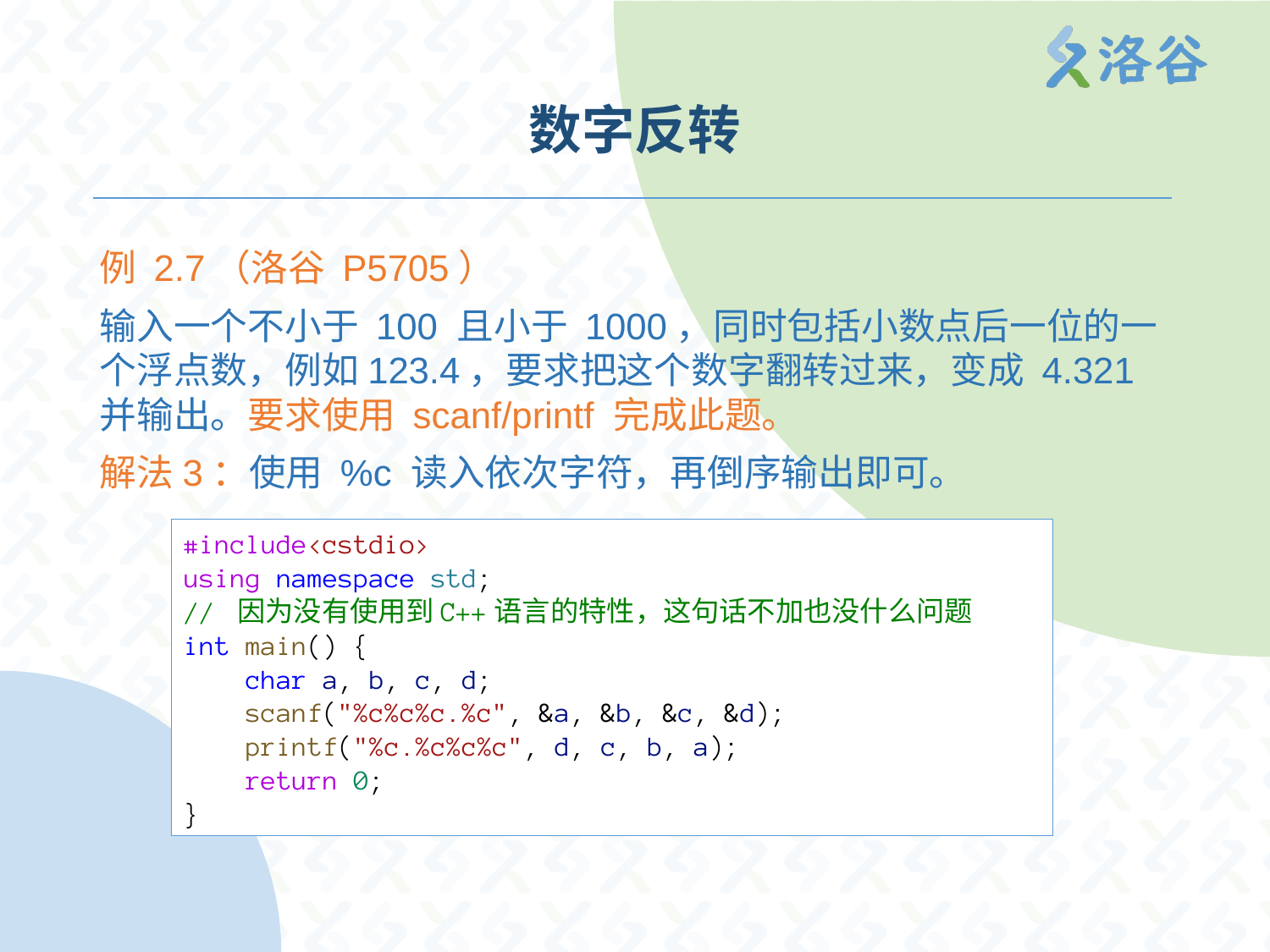

# 数字反转
例 2.7（洛谷 P5705）
输入一个不小于 100 且小于 1000，同时包括小数点后一位的一个浮点数，例如123.4，要求把这个数字翻转过来，变成 4.321 并输出。要求使用 scanf/printf 完成此题。
解法3：使用 %c 读入依次字符，再倒序输出即可。
#include<cstdio>
using namespace std;
// 因为没有使用到C++语言的特性，这句话不加也没什么问题
int main() {
    char a, b, c, d;
    scanf("%c%c%c.%c", &a, &b, &c, &d);
    printf("%c.%c%c%c", d, c, b, a);
    return 0;
}